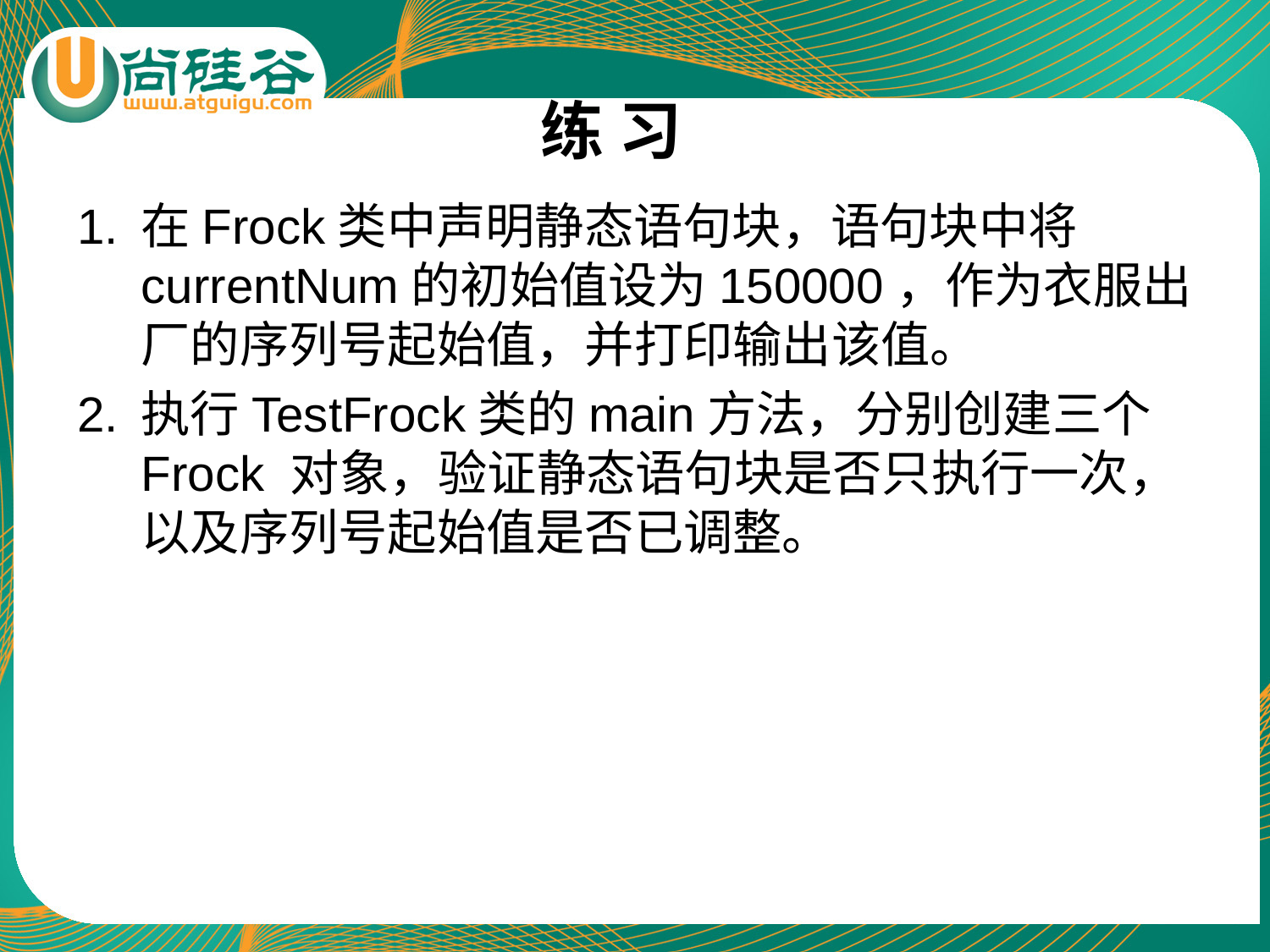

# 练 习
在Frock类中声明静态语句块，语句块中将currentNum的初始值设为150000，作为衣服出厂的序列号起始值，并打印输出该值。
执行TestFrock类的main方法，分别创建三个Frock 对象，验证静态语句块是否只执行一次，以及序列号起始值是否已调整。